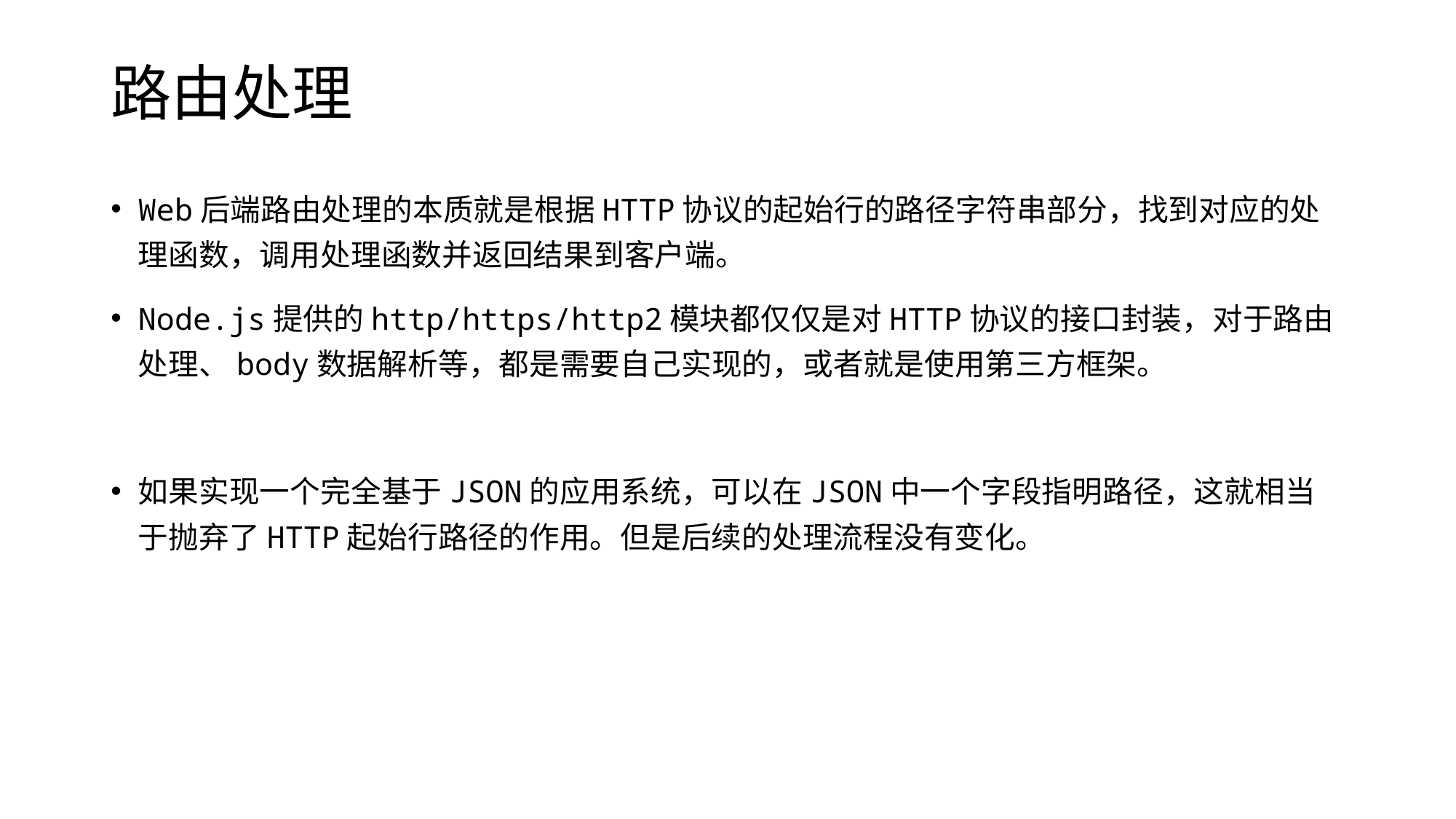

# 路由处理
Web后端路由处理的本质就是根据HTTP协议的起始行的路径字符串部分，找到对应的处理函数，调用处理函数并返回结果到客户端。
Node.js提供的http/https/http2模块都仅仅是对HTTP协议的接口封装，对于路由处理、body数据解析等，都是需要自己实现的，或者就是使用第三方框架。

如果实现一个完全基于JSON的应用系统，可以在JSON中一个字段指明路径，这就相当于抛弃了HTTP起始行路径的作用。但是后续的处理流程没有变化。